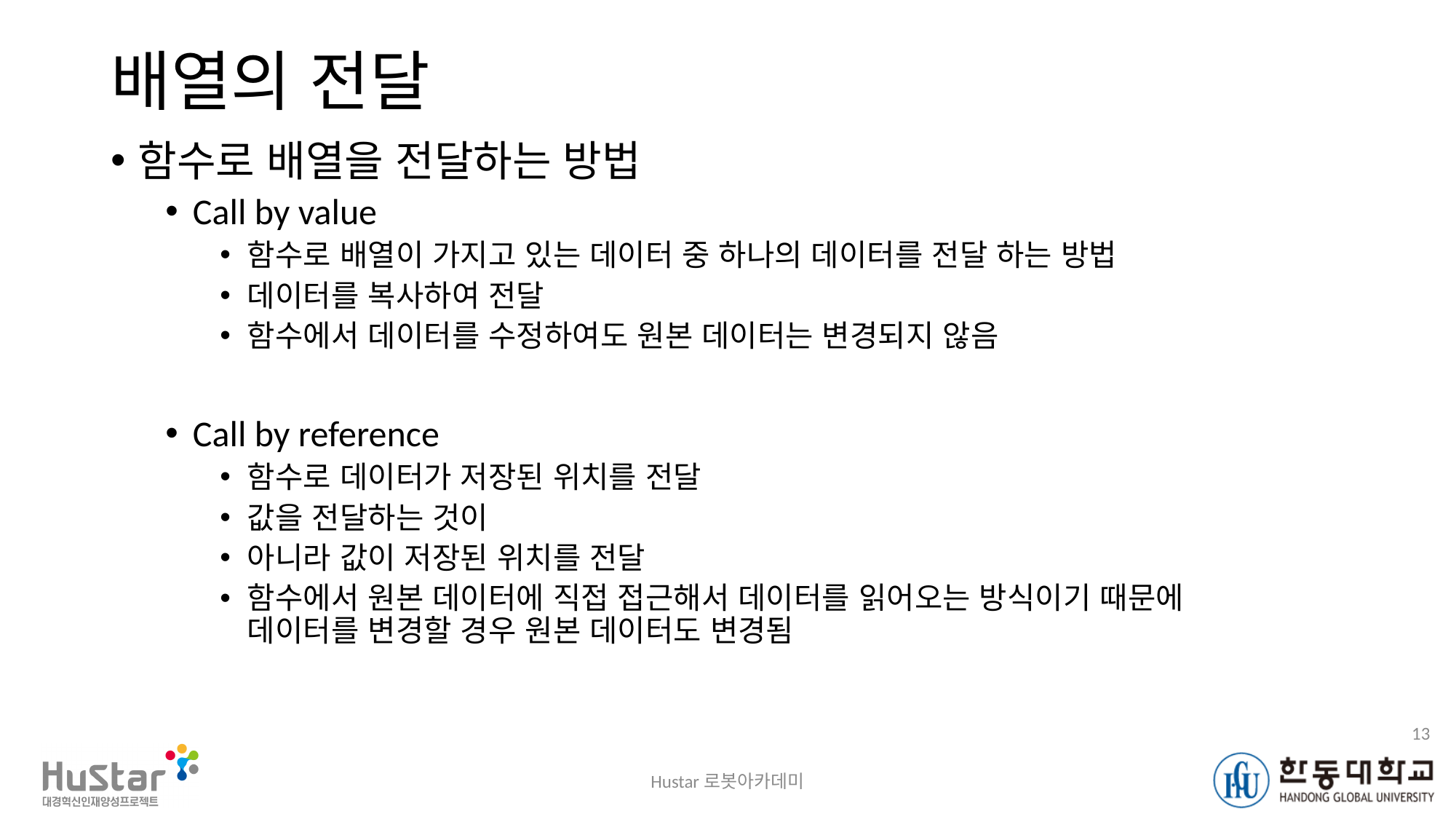

# 배열의 전달
함수로 배열을 전달하는 방법
Call by value
함수로 배열이 가지고 있는 데이터 중 하나의 데이터를 전달 하는 방법
데이터를 복사하여 전달
함수에서 데이터를 수정하여도 원본 데이터는 변경되지 않음

Call by reference
함수로 데이터가 저장된 위치를 전달
값을 전달하는 것이
아니라 값이 저장된 위치를 전달
함수에서 원본 데이터에 직접 접근해서 데이터를 읽어오는 방식이기 때문에
데이터를 변경할 경우 원본 데이터도 변경됨
13
Hustar로봇아카데미